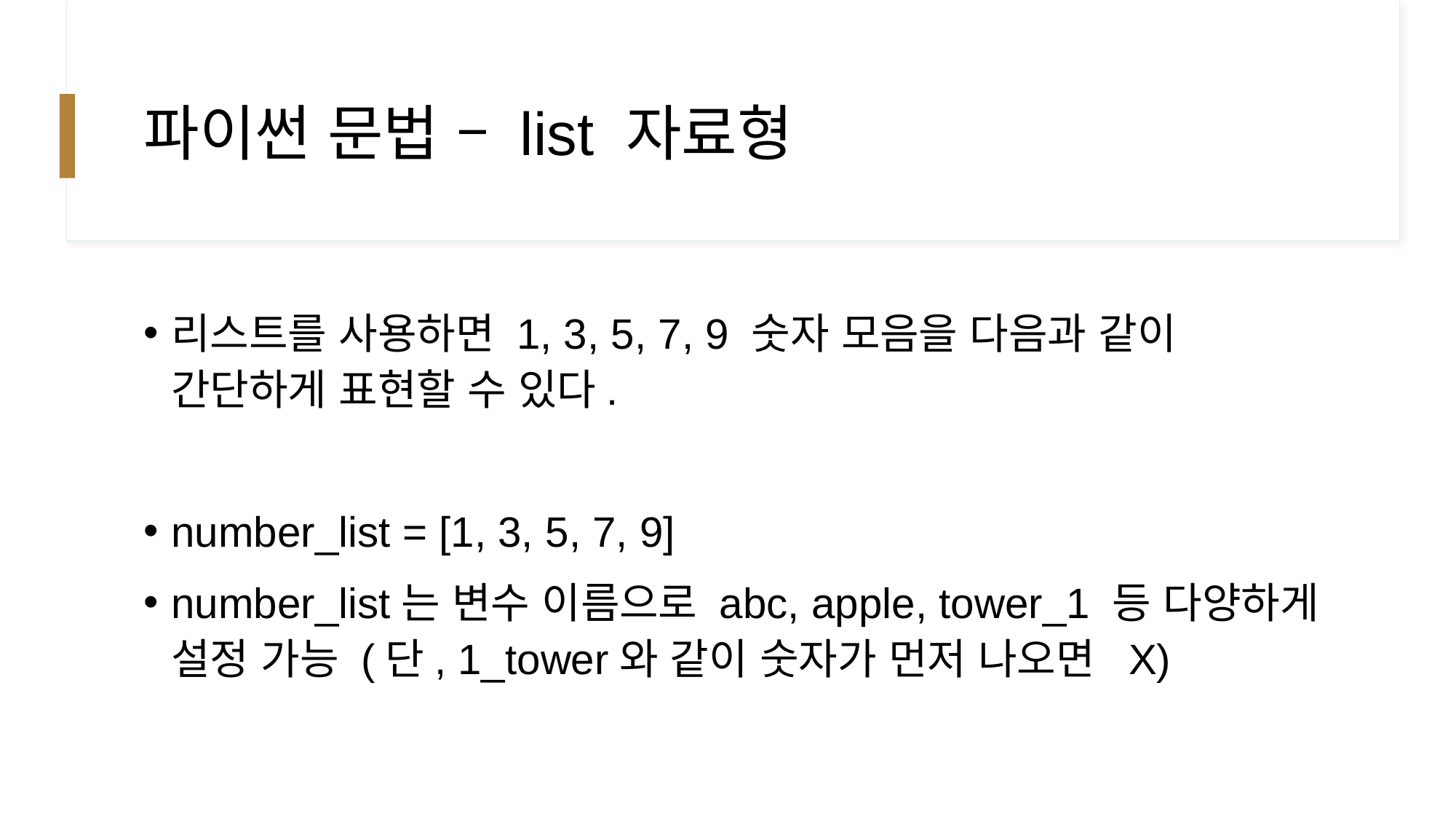

# 파이썬 문법 – list 자료형
리스트를 사용하면 1, 3, 5, 7, 9 숫자 모음을 다음과 같이 간단하게 표현할 수 있다.

number_list = [1, 3, 5, 7, 9]
number_list는 변수 이름으로 abc, apple, tower_1 등 다양하게 설정 가능 (단, 1_tower와 같이 숫자가 먼저 나오면  X)